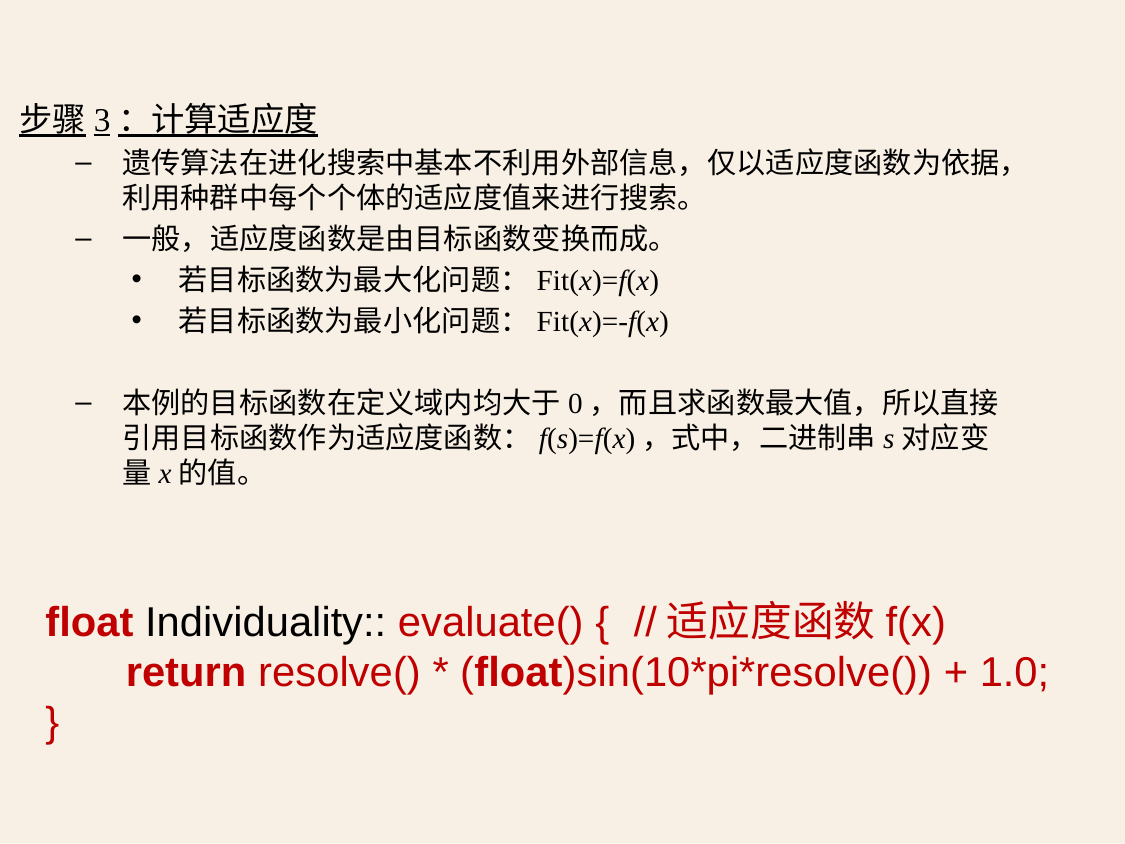

步骤3：计算适应度
遗传算法在进化搜索中基本不利用外部信息，仅以适应度函数为依据，利用种群中每个个体的适应度值来进行搜索。
一般，适应度函数是由目标函数变换而成。
若目标函数为最大化问题：Fit(x)=f(x)
若目标函数为最小化问题：Fit(x)=-f(x)

本例的目标函数在定义域内均大于0，而且求函数最大值，所以直接引用目标函数作为适应度函数：f(s)=f(x)，式中，二进制串s对应变量x的值。
 float Individuality:: evaluate() {	//适应度函数f(x)
        return resolve() * (float)sin(10*pi*resolve()) + 1.0;
 }